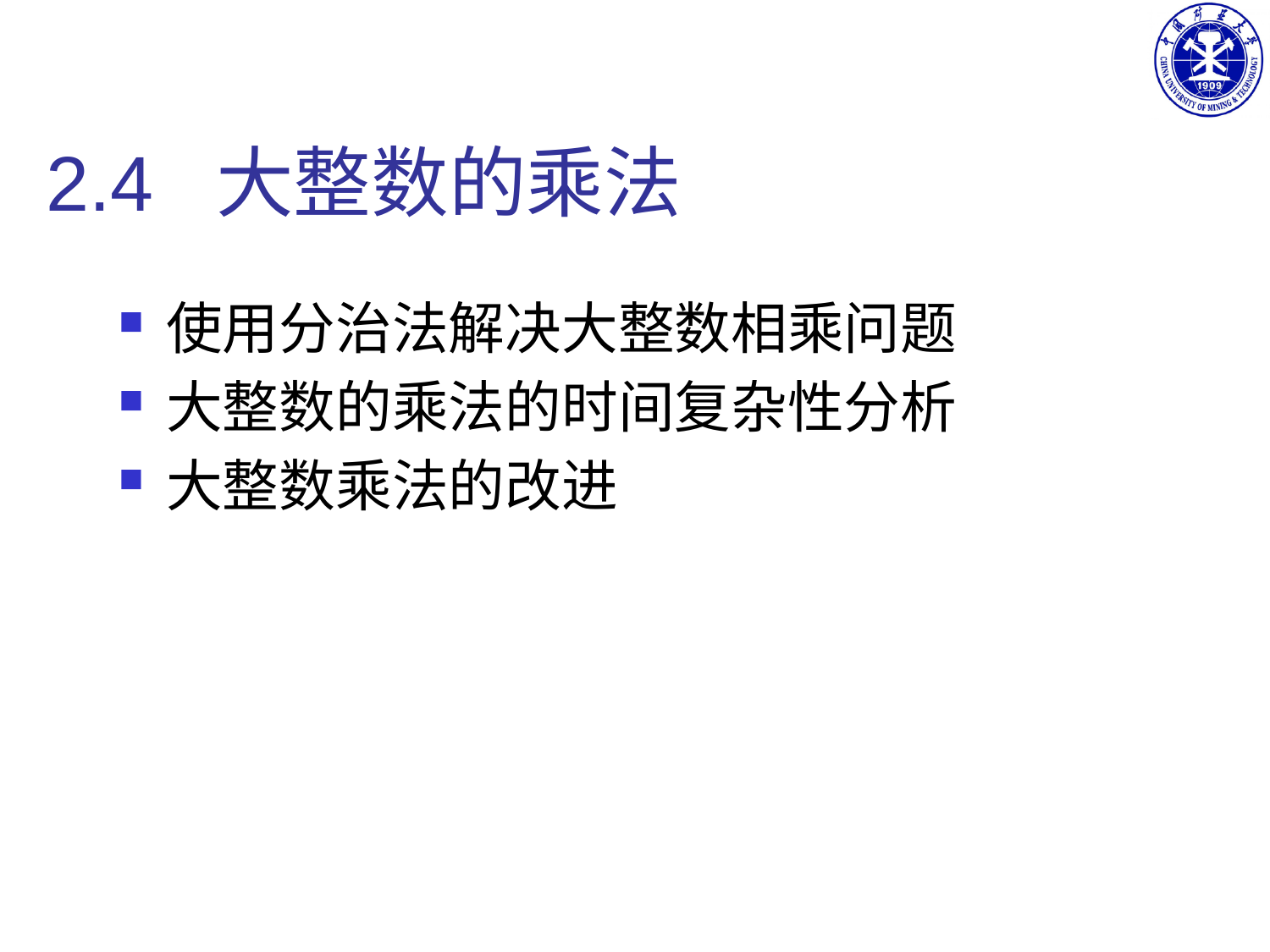

# 2.4  大整数的乘法
使用分治法解决大整数相乘问题
大整数的乘法的时间复杂性分析
大整数乘法的改进